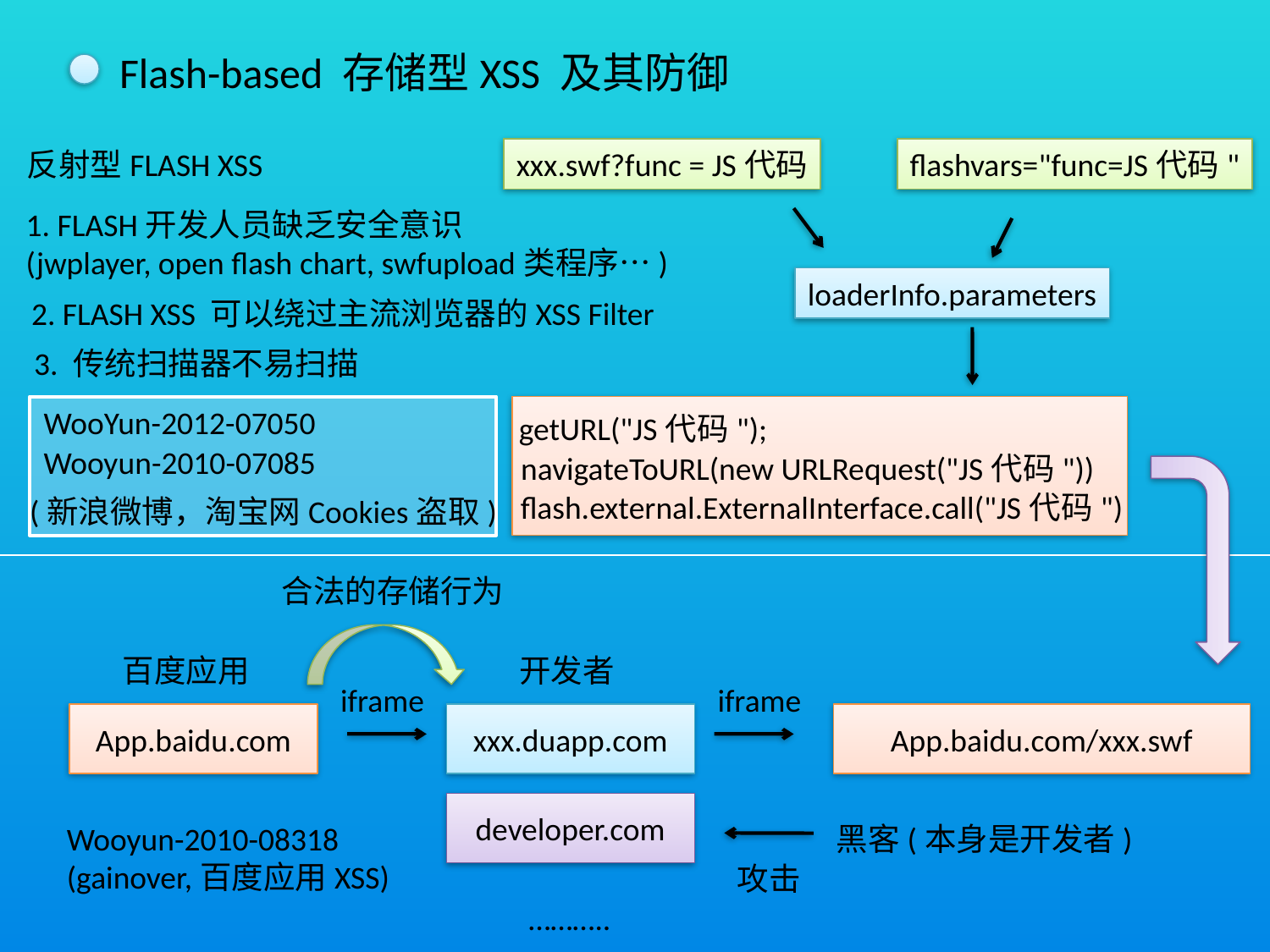

Flash-based 存储型XSS 及其防御

反射型FLASH XSS
xxx.swf?func = JS代码
flashvars="func=JS代码"
1. FLASH开发人员缺乏安全意识
(jwplayer, open flash chart, swfupload类程序…)
loaderInfo.parameters
2. FLASH XSS 可以绕过主流浏览器的XSS Filter
3. 传统扫描器不易扫描

WooYun-2012-07050

getURL("JS代码");
navigateToURL(new URLRequest("JS代码"))
flash.external.ExternalInterface.call("JS代码")
Wooyun-2010-07085
(新浪微博，淘宝网Cookies盗取)

合法的存储行为

百度应用
开发者
iframe
iframe
App.baidu.com
xxx.duapp.com
App.baidu.com/xxx.swf
developer.com
Wooyun-2010-08318
(gainover,百度应用XSS)
黑客(本身是开发者)
攻击
………..